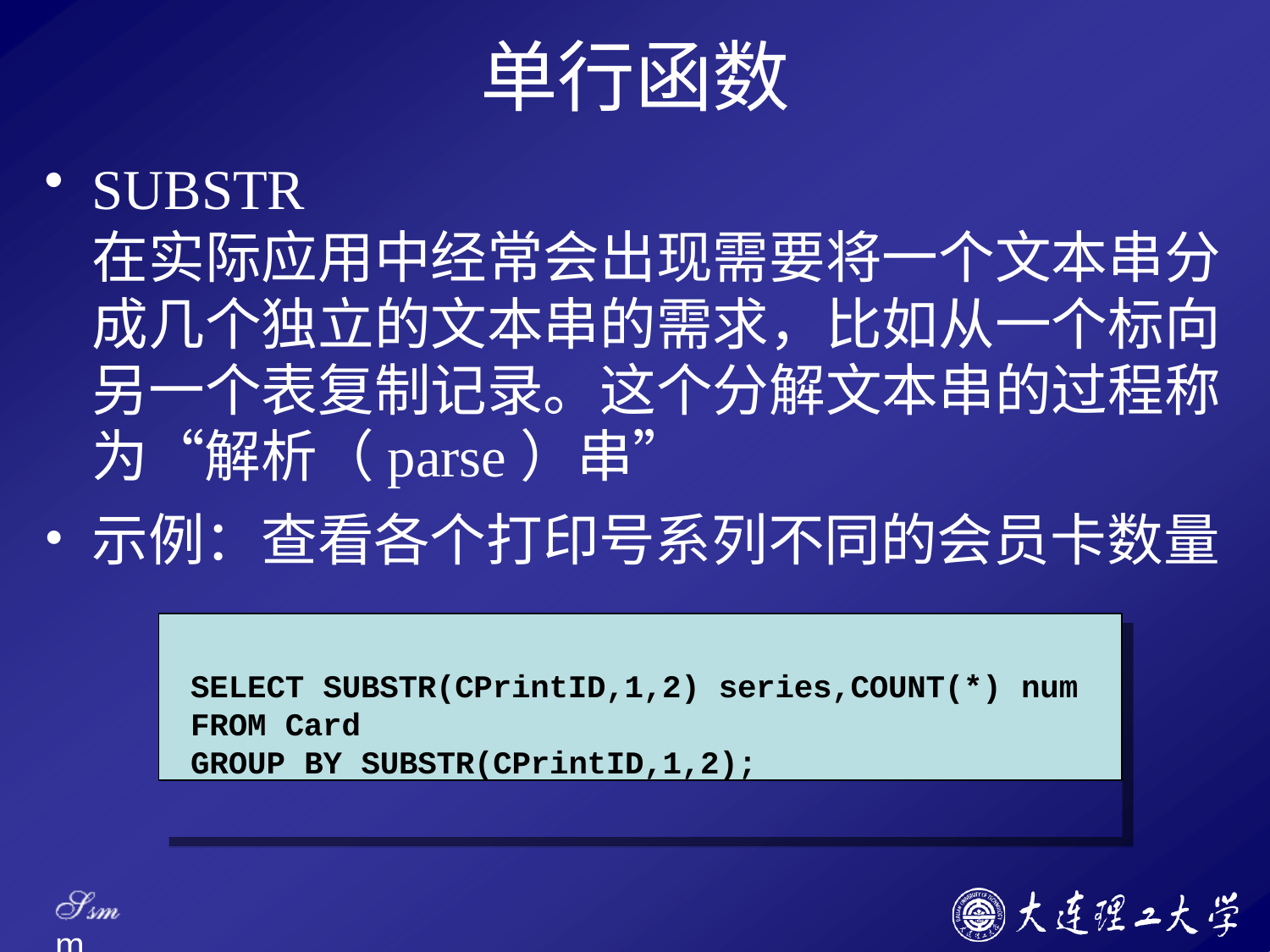

# 单行函数
SUBSTR
在实际应用中经常会出现需要将一个文本串分 成几个独立的文本串的需求，比如从一个标向 另一个表复制记录。这个分解文本串的过程称 为“解析（parse）串”
示例：查看各个打印号系列不同的会员卡数量

SELECT SUBSTR(CPrintID,1,2) series,COUNT(*) num
FROM Card
GROUP BY SUBSTR(CPrintID,1,2);

Ssm